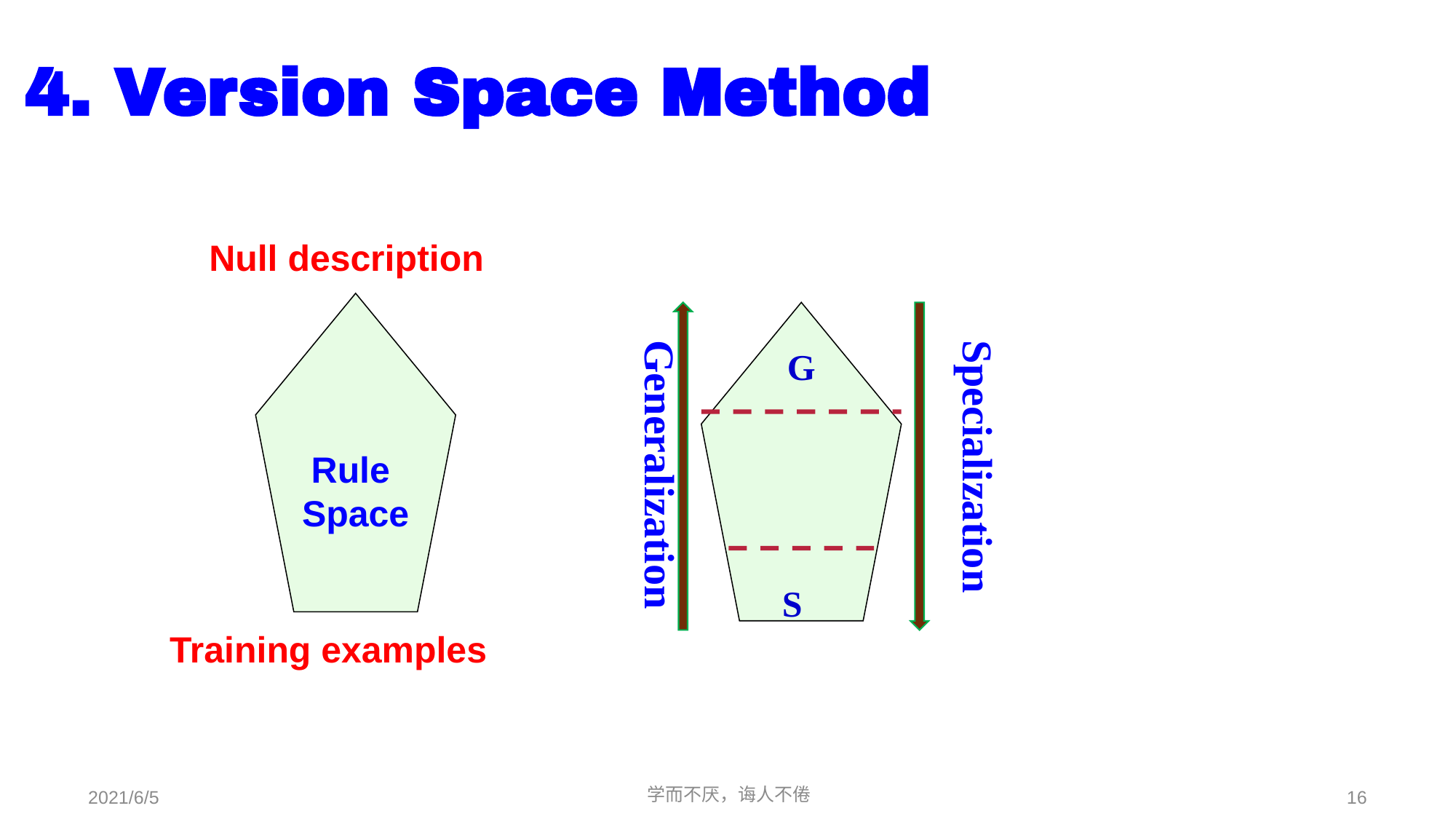

# 4. Version Space Method
Null description
Rule
Space

Generalization
Specialization
G

S
Training examples
学而不厌，诲人不倦
16
2021/6/5